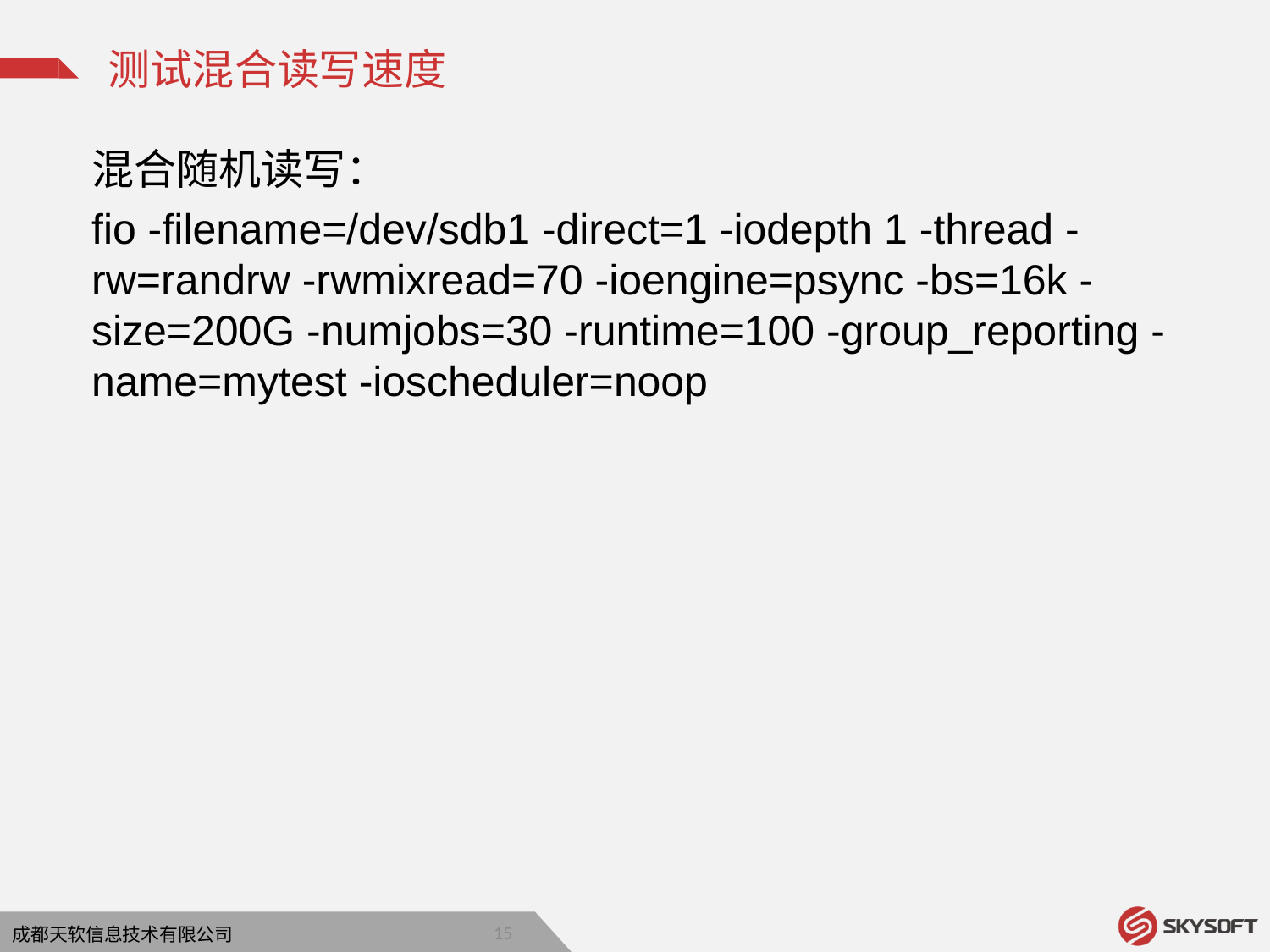

测试混合读写速度

混合随机读写：
fio -filename=/dev/sdb1 -direct=1 -iodepth 1 -thread -rw=randrw -rwmixread=70 -ioengine=psync -bs=16k -size=200G -numjobs=30 -runtime=100 -group_reporting -name=mytest -ioscheduler=noop
15